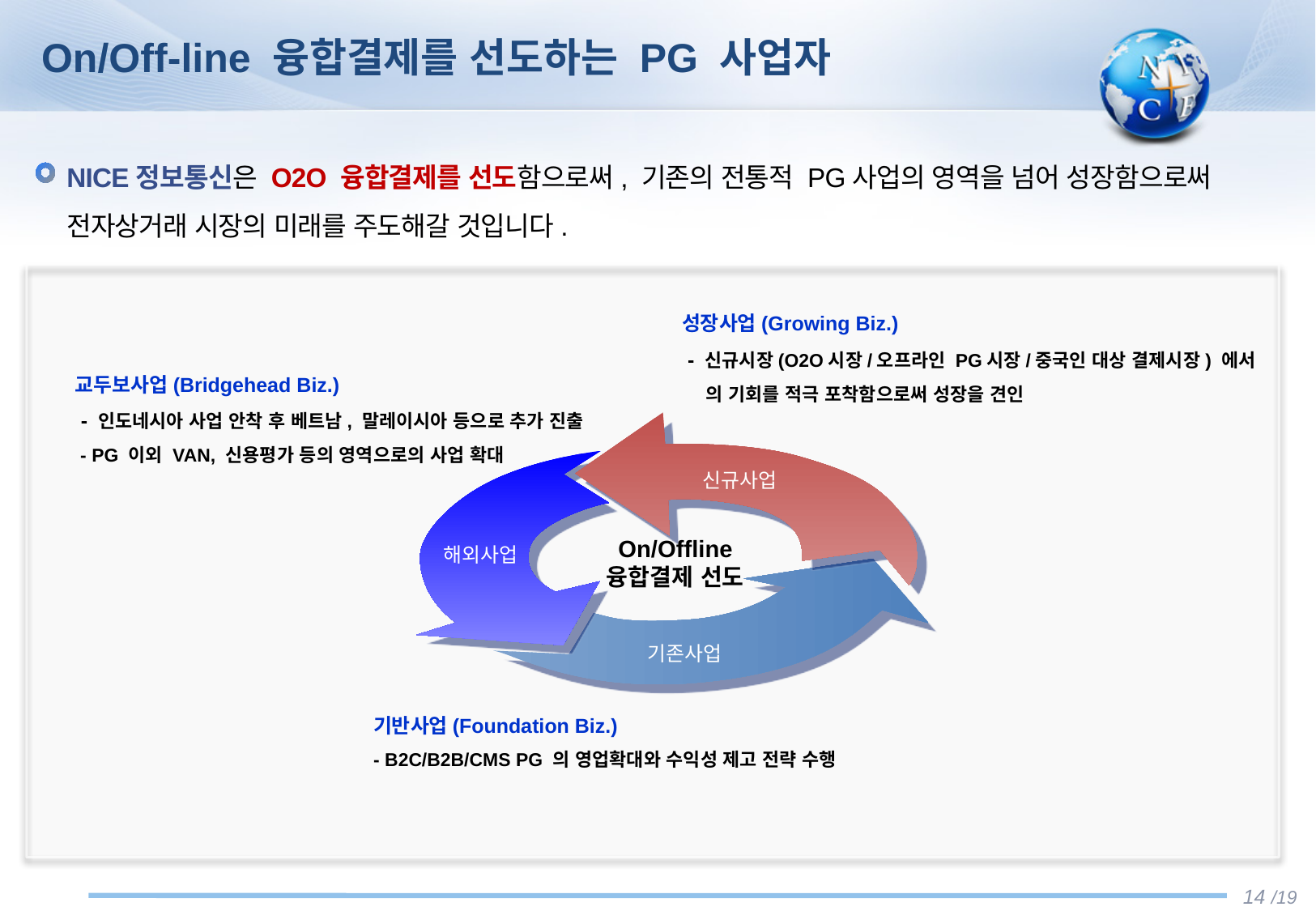

On/Off-line 융합결제를 선도하는 PG 사업자
NICE정보통신은 O2O 융합결제를 선도함으로써, 기존의 전통적 PG사업의 영역을 넘어 성장함으로써 전자상거래 시장의 미래를 주도해갈 것입니다.

성장사업(Growing Biz.)
 - 신규시장(O2O시장/오프라인 PG시장/중국인 대상 결제시장) 에서
의 기회를 적극 포착함으로써 성장을 견인
교두보사업(Bridgehead Biz.)
 - 인도네시아 사업 안착 후 베트남, 말레이시아 등으로 추가 진출
 - PG 이외 VAN, 신용평가 등의 영역으로의 사업 확대

신규사업
On/Offline
융합결제 선도
해외사업
기존사업
기반사업(Foundation Biz.)
- B2C/B2B/CMS PG 의 영업확대와 수익성 제고 전략 수행